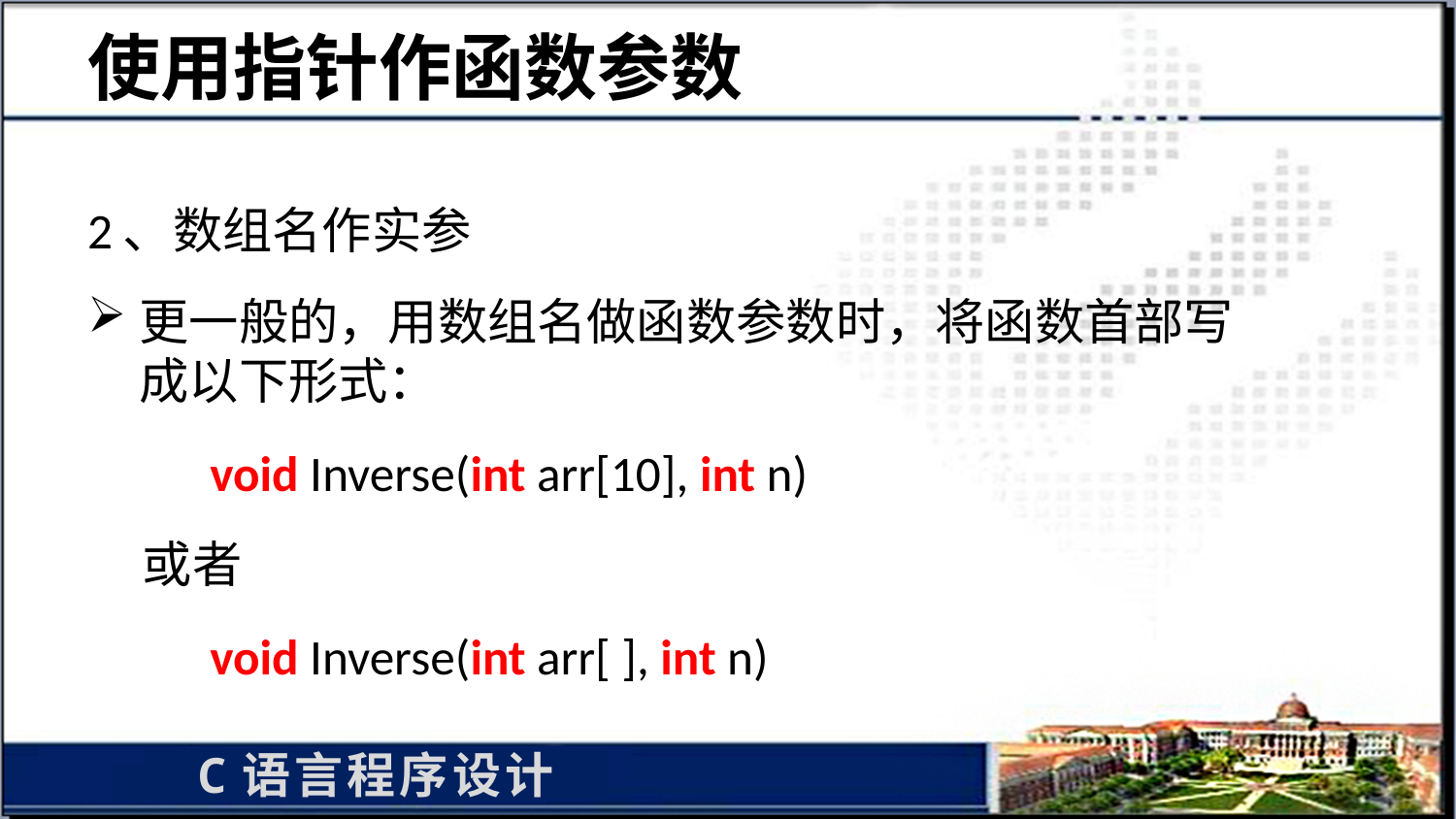

# 使用指针作函数参数
2、数组名作实参
更一般的，用数组名做函数参数时，将函数首部写成以下形式：
           void Inverse(int arr[10], int n)
    或者
           void Inverse(int arr[ ], int n)